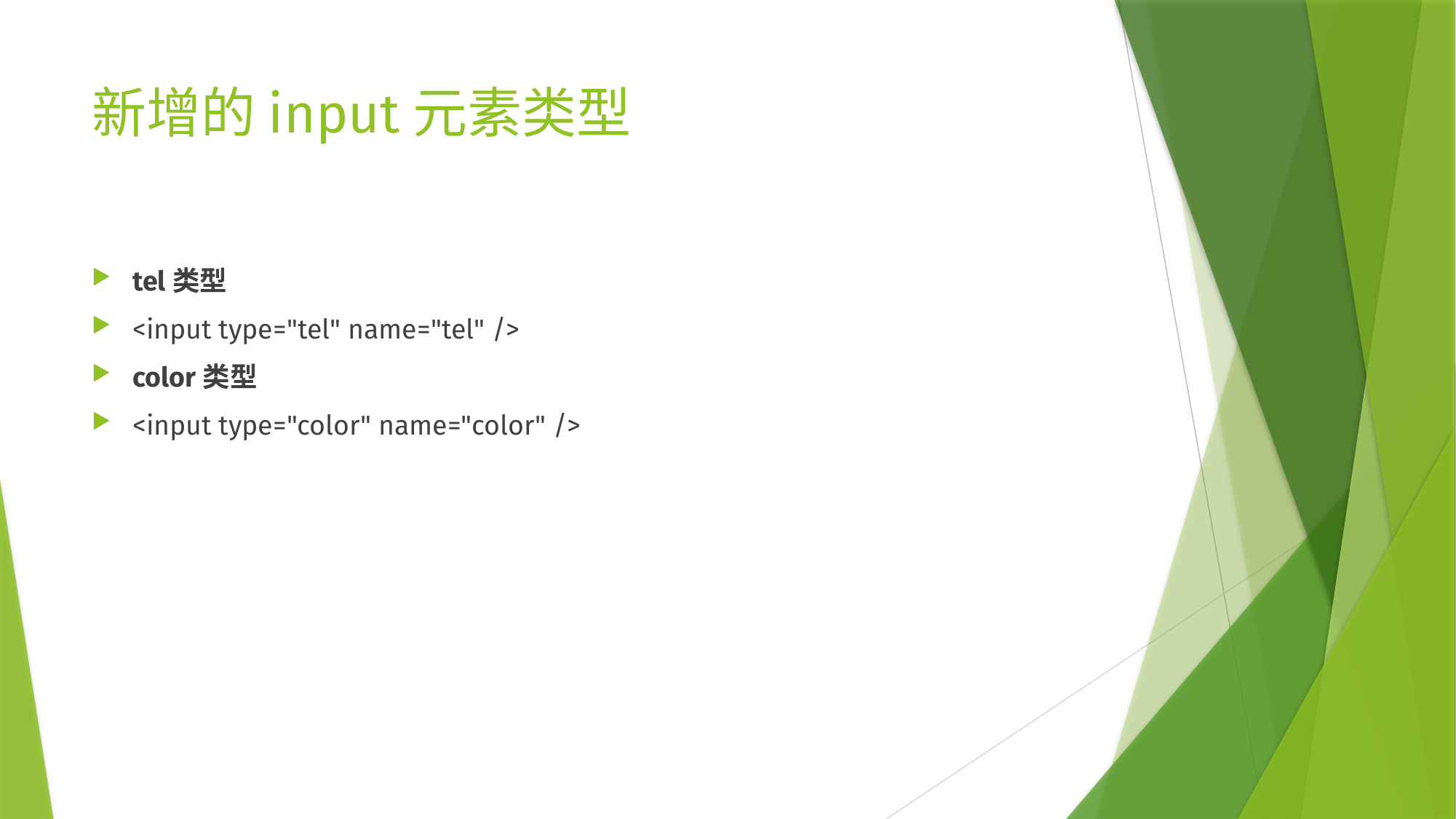

# 新增的input元素类型
tel类型
<input type="tel" name="tel" />
color类型
<input type="color" name="color" />